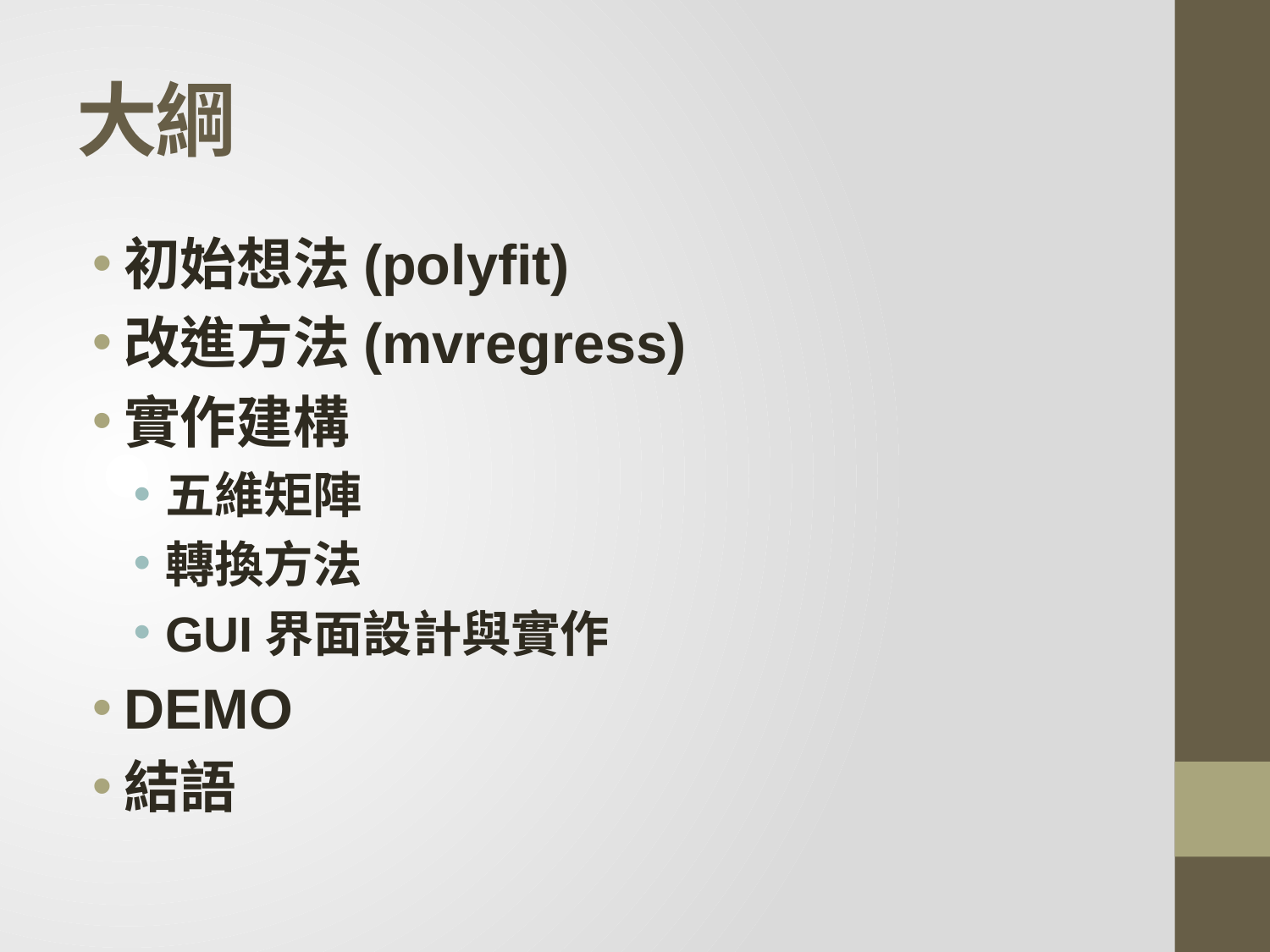

# 大綱
初始想法(polyfit)
改進方法(mvregress)
實作建構
五維矩陣
轉換方法
GUI界面設計與實作
DEMO
結語